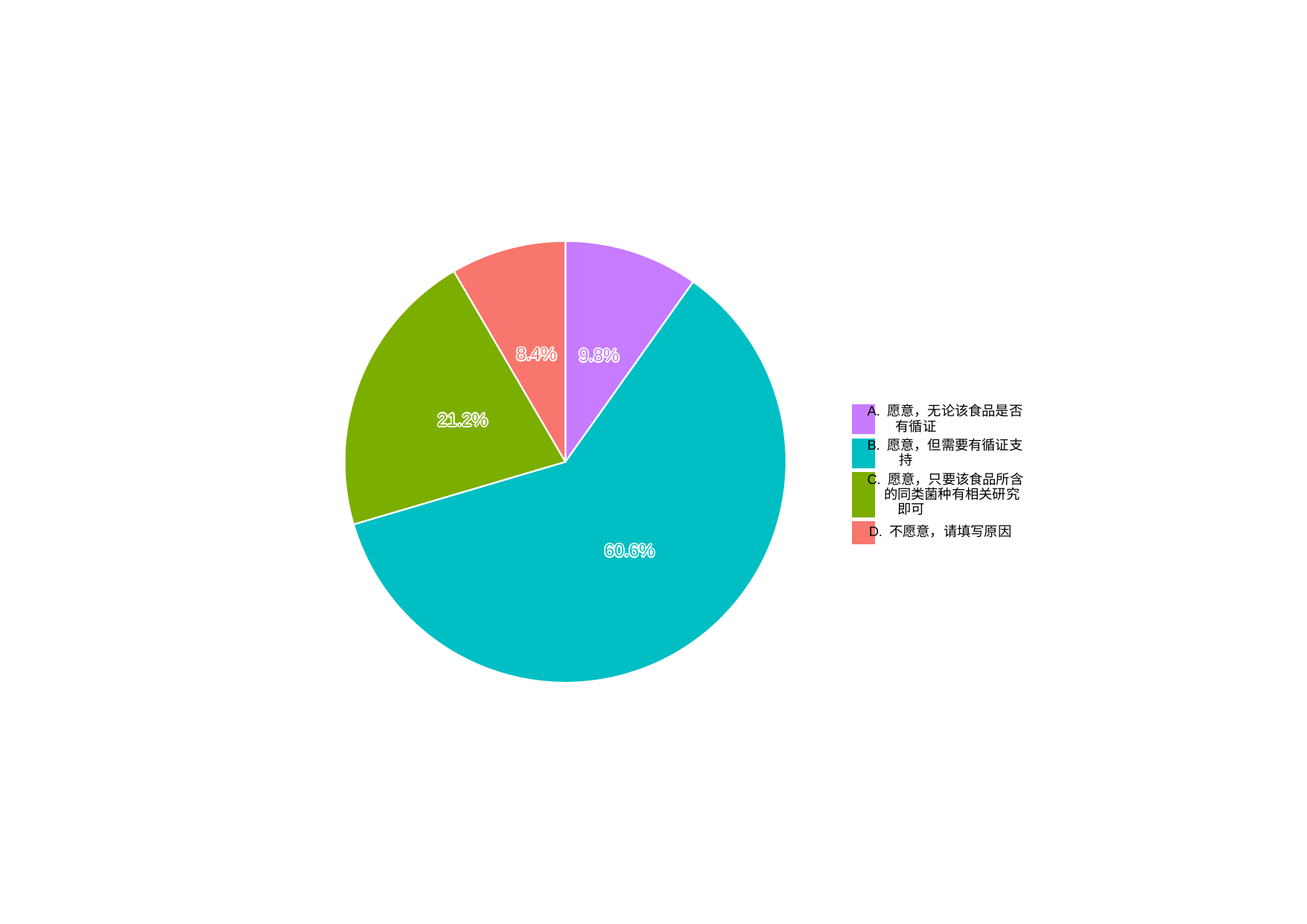

8.4%
8.4%
8.4%
8.4%
8.4%
8.4%
8.4%
8.4%
8.4%
8.4%
9.8%
9.8%
9.8%
9.8%
9.8%
8.4%
8.4%
9.8%
9.8%
8.4%
8.4%
8.4%
8.4%
8.4%
9.8%
9.8%
9.8%
9.8%
9.8%
9.8%
9.8%
9.8%
9.8%
9.8%

A. 愿意，无论该食品是否
21.2%
21.2%
21.2%
21.2%
21.2%
21.2%
21.2%
21.2%
21.2%
21.2%
21.2%
21.2%
21.2%
21.2%
21.2%
21.2%
21.2%
    有循证

B. 愿意，但需要有循证支
    持

C. 愿意，只要该食品所含
    的同类菌种有相关研究
    即可

D. 不愿意，请填写原因
60.6%
60.6%
60.6%
60.6%
60.6%
60.6%
60.6%
60.6%
60.6%
60.6%
60.6%
60.6%
60.6%
60.6%
60.6%
60.6%
60.6%